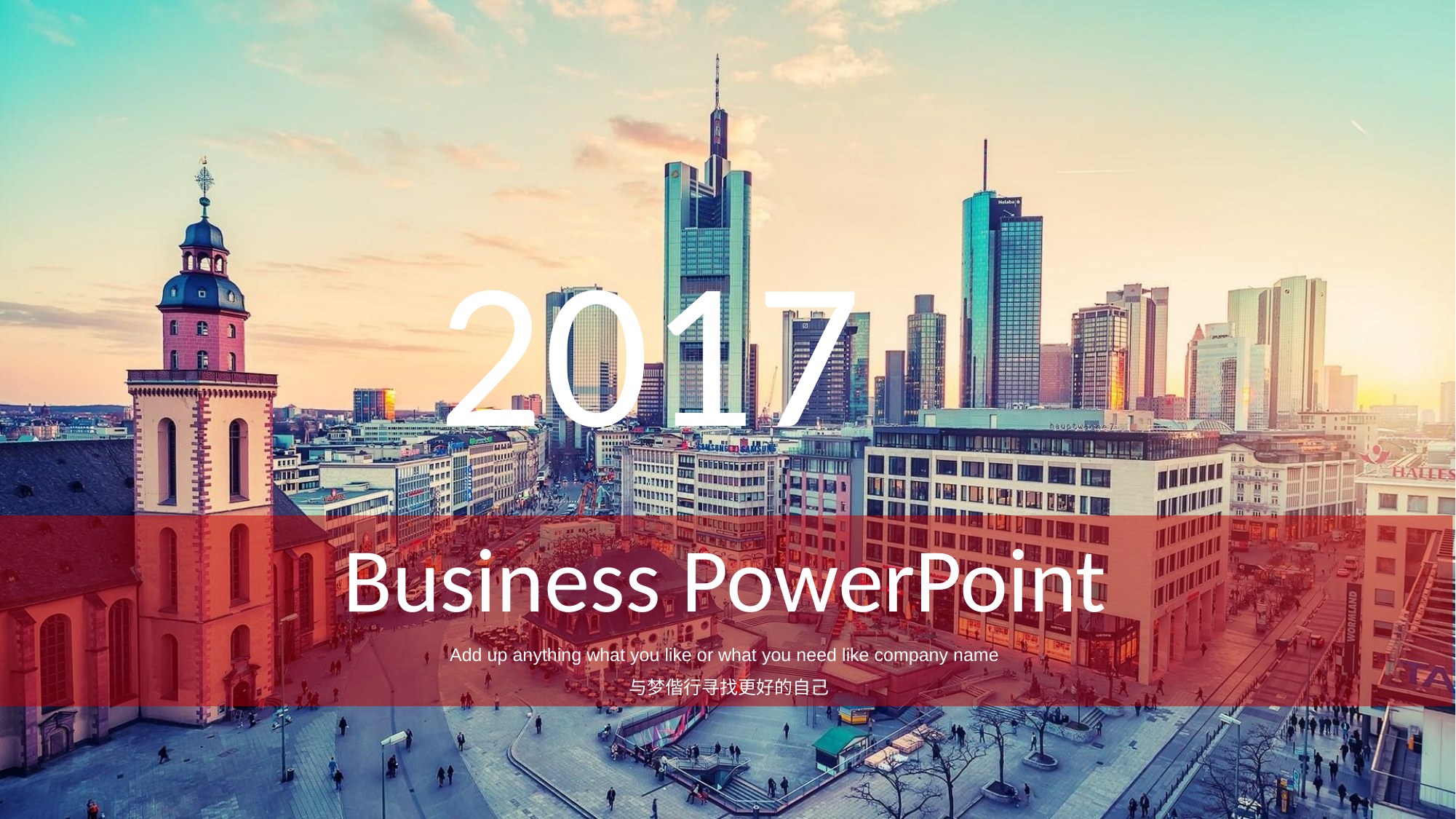

Business PowerPoint
Add up anything what you like or what you need like company name
 与梦偕行寻找更好的自己